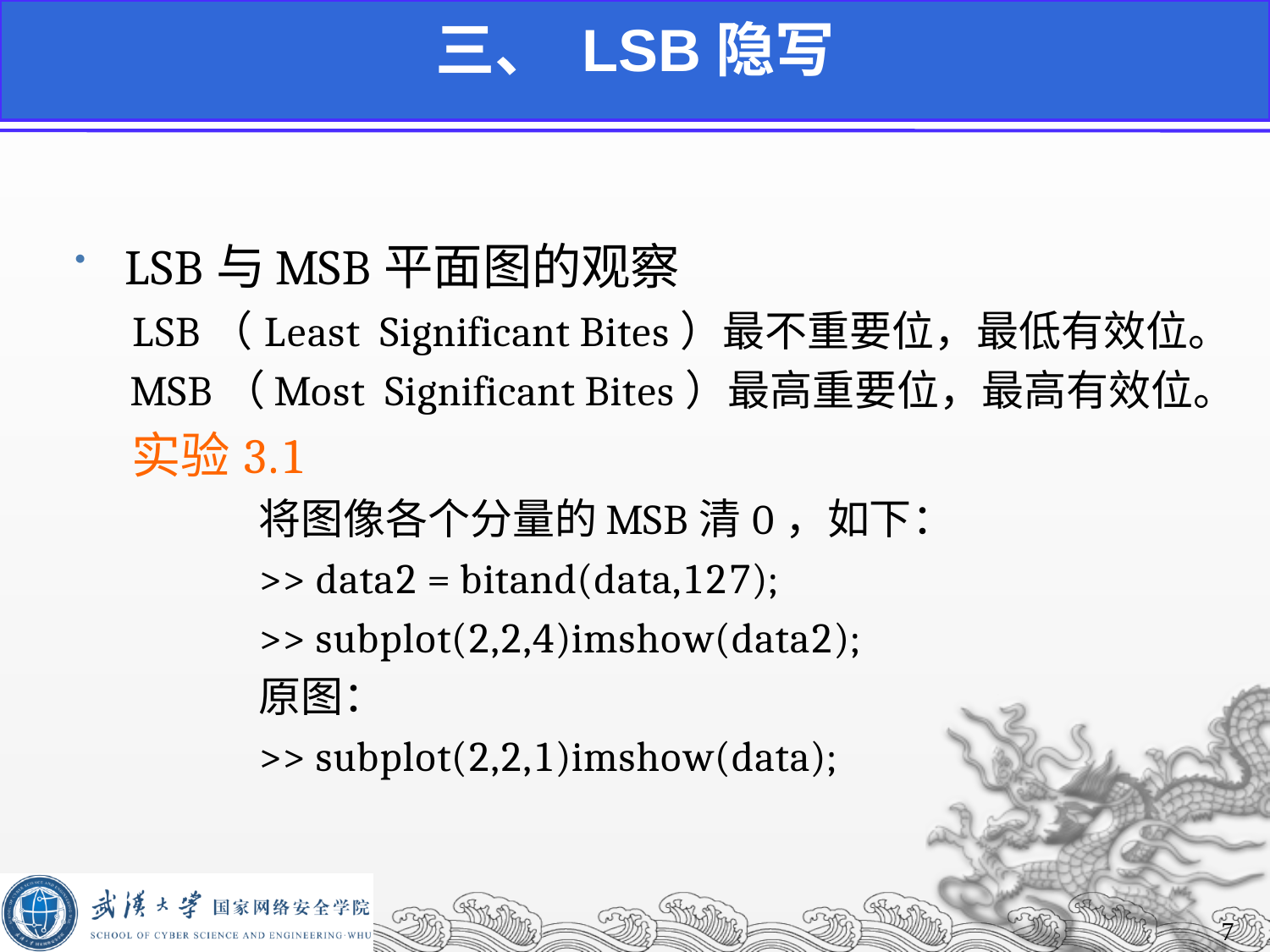

三、 LSB隐写

LSB与MSB平面图的观察
LSB（Least  Significant Bites）最不重要位，最低有效位。
MSB（Most  Significant Bites）最高重要位，最高有效位。
实验3.1
	将图像各个分量的MSB清0，如下：
	>> data2 = bitand(data,127);
	>> subplot(2,2,4)imshow(data2);
	原图：
	>> subplot(2,2,1)imshow(data);